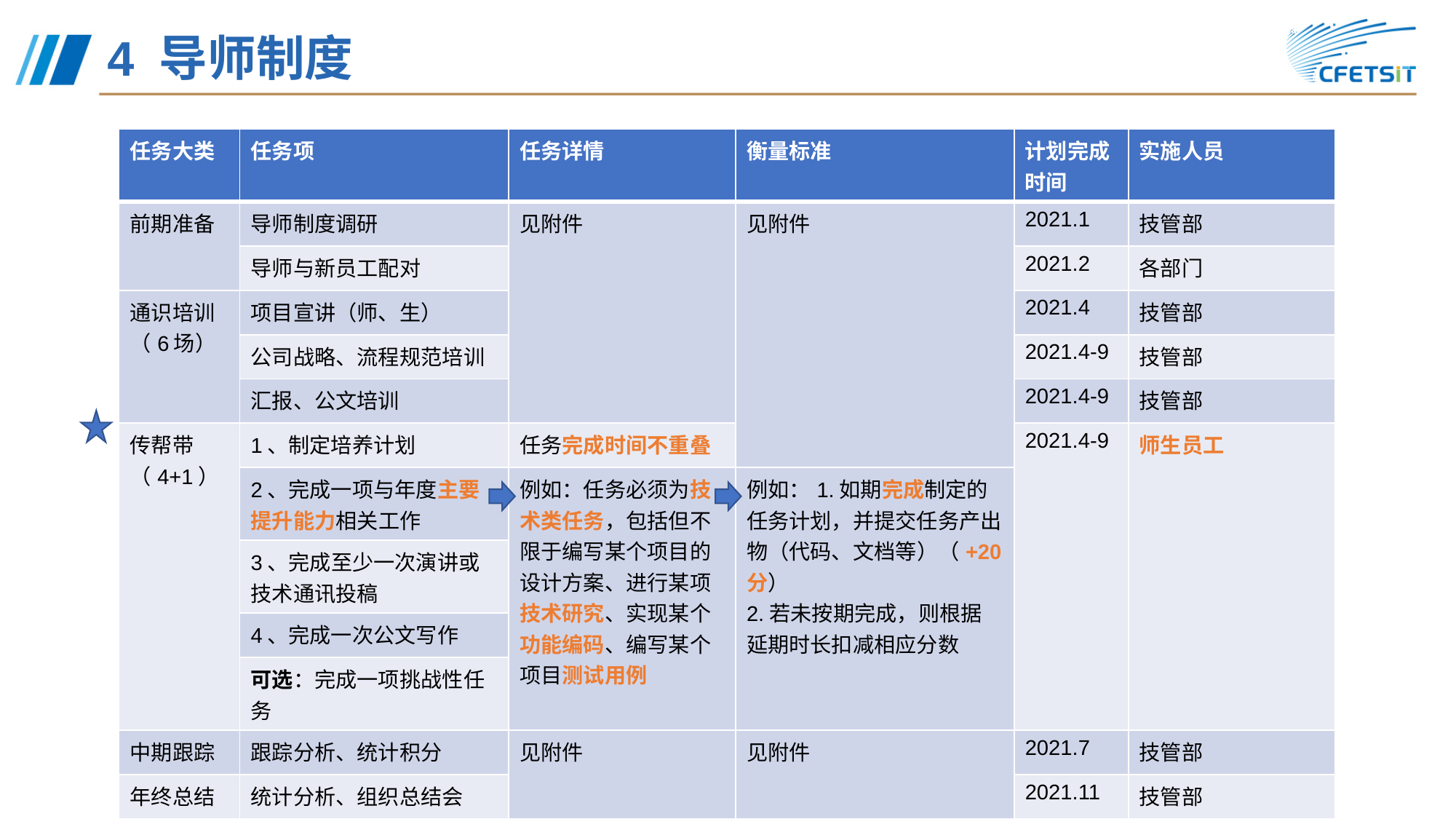

# 4 导师制度
| 任务大类 | 任务项 | 任务详情 | 衡量标准 | 计划完成时间 | 实施人员 |
| --- | --- | --- | --- | --- | --- |
| 前期准备 | 导师制度调研 | 见附件 | 见附件 | 2021.1 | 技管部 |
|  | 导师与新员工配对 |  |  | 2021.2 | 各部门 |
| 通识培训 （6场） | 项目宣讲（师、生） |  |  | 2021.4 | 技管部 |
|  | 公司战略、流程规范培训 |  |  | 2021.4-9 | 技管部 |
|  | 汇报、公文培训 |  |  | 2021.4-9 | 技管部 |
| 传帮带（4+1） | 1、制定培养计划 | 任务完成时间不重叠 |  | 2021.4-9 | 师生员工 |
|  | 2、完成一项与年度主要提升能力相关工作 | 例如：任务必须为技术类任务，包括但不限于编写某个项目的设计方案、进行某项技术研究、实现某个功能编码、编写某个项目测试用例 | 例如：1.如期完成制定的任务计划，并提交任务产出物（代码、文档等）（+20分） 2.若未按期完成，则根据延期时长扣减相应分数 |  |  |
|  | 3、完成至少一次演讲或技术通讯投稿 |  |  |  |  |
|  | 4、完成一次公文写作 |  |  |  |  |
|  | 可选：完成一项挑战性任务 |  |  |  |  |
| 中期跟踪 | 跟踪分析、统计积分 | 见附件 | 见附件 | 2021.7 | 技管部 |
| 年终总结 | 统计分析、组织总结会 |  |  | 2021.11 | 技管部 |